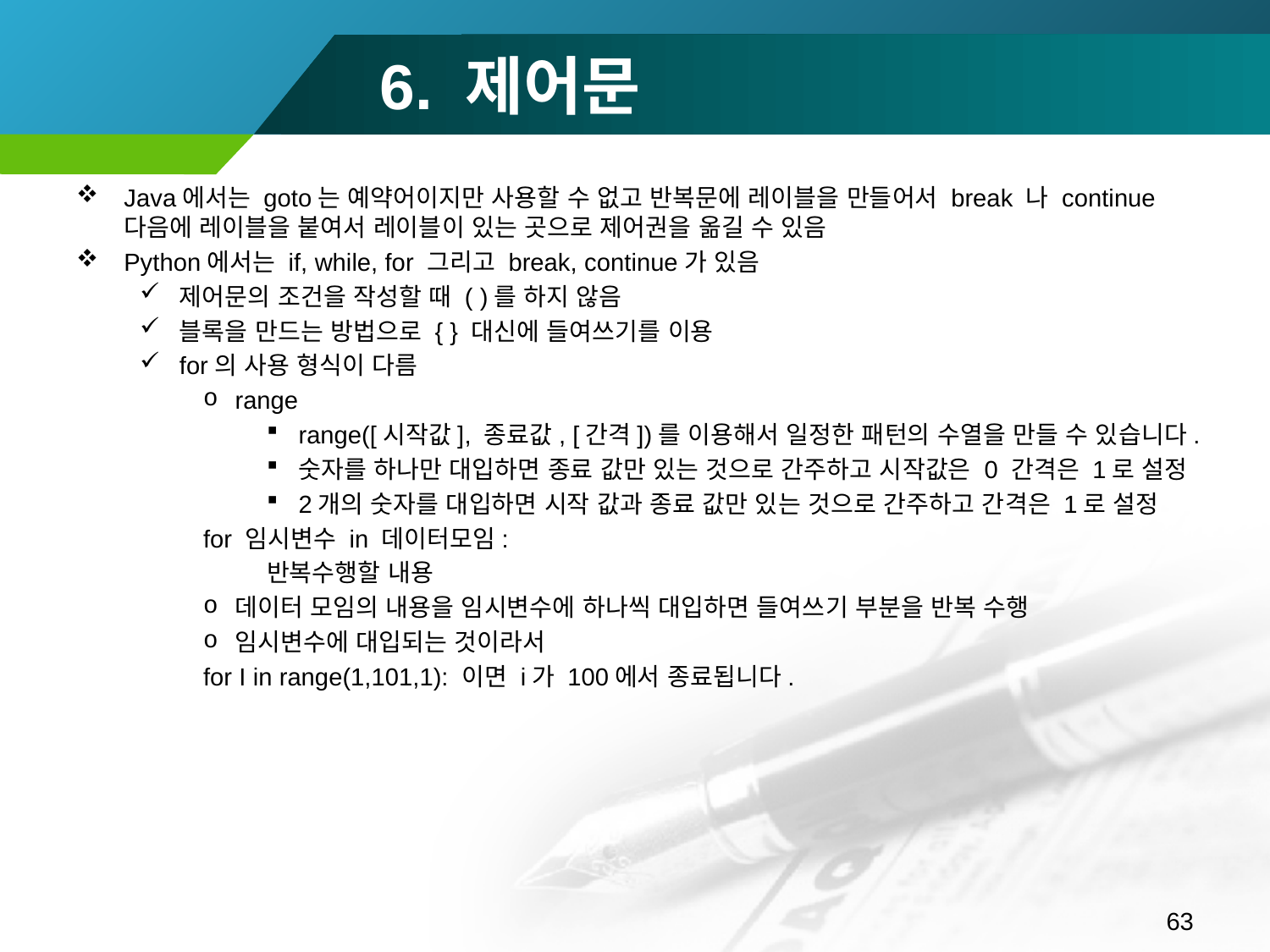

# 6. 제어문
Java에서는 goto는 예약어이지만 사용할 수 없고 반복문에 레이블을 만들어서 break 나 continue 다음에 레이블을 붙여서 레이블이 있는 곳으로 제어권을 옮길 수 있음
Python에서는 if, while, for 그리고 break, continue가 있음
제어문의 조건을 작성할 때 ( )를 하지 않음
블록을 만드는 방법으로 { } 대신에 들여쓰기를 이용
for의 사용 형식이 다름
range
range([시작값], 종료값, [간격])를 이용해서 일정한 패턴의 수열을 만들 수 있습니다.
숫자를 하나만 대입하면 종료 값만 있는 것으로 간주하고 시작값은 0 간격은 1로 설정
2개의 숫자를 대입하면 시작 값과 종료 값만 있는 것으로 간주하고 간격은 1로 설정
for 임시변수 in 데이터모임:
반복수행할 내용
데이터 모임의 내용을 임시변수에 하나씩 대입하면 들여쓰기 부분을 반복 수행
임시변수에 대입되는 것이라서
for I in range(1,101,1): 이면 i가 100에서 종료됩니다.
63